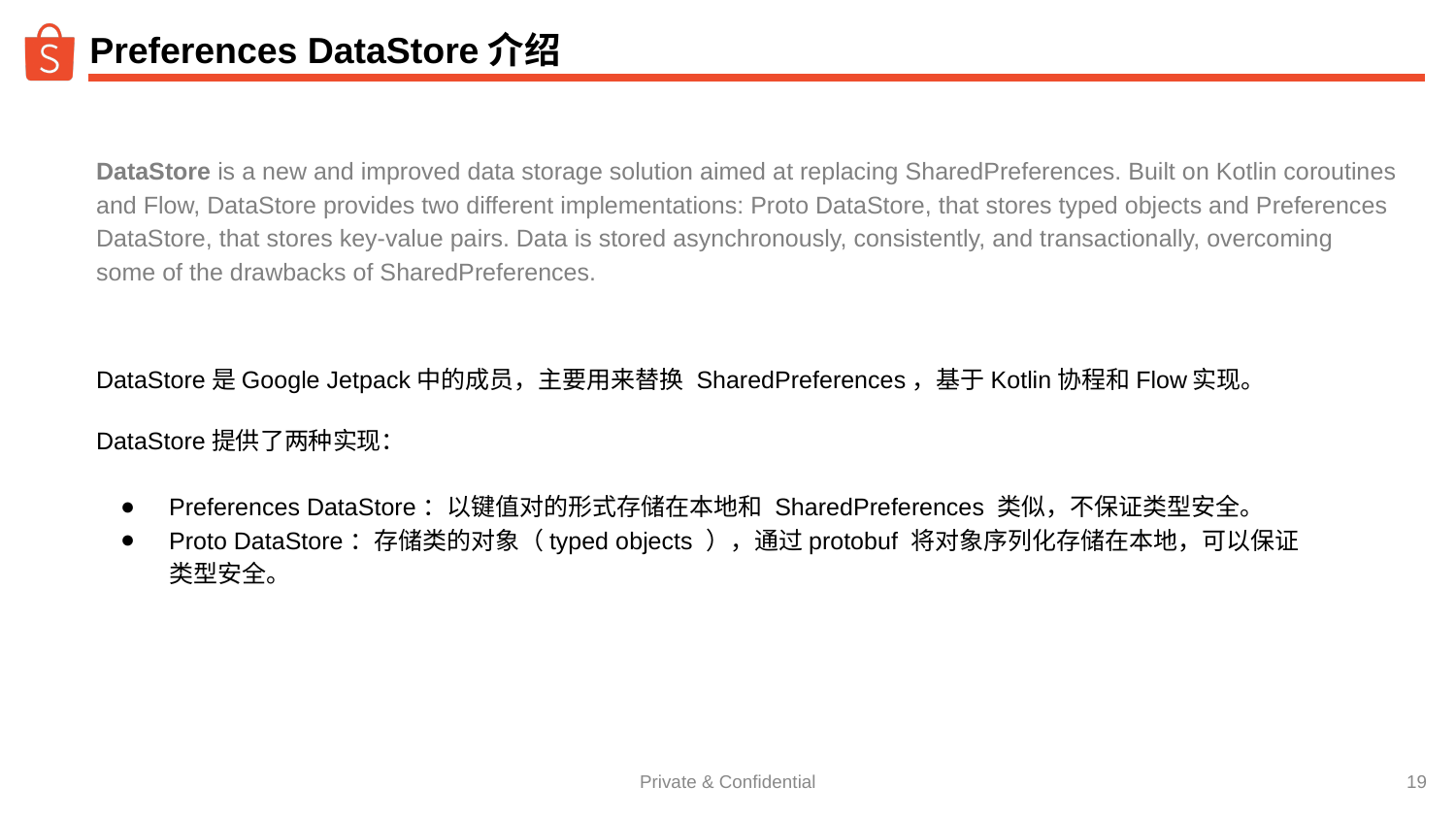

# Preferences DataStore介绍
DataStore is a new and improved data storage solution aimed at replacing SharedPreferences. Built on Kotlin coroutines and Flow, DataStore provides two different implementations: Proto DataStore, that stores typed objects and Preferences DataStore, that stores key-value pairs. Data is stored asynchronously, consistently, and transactionally, overcoming some of the drawbacks of SharedPreferences.
DataStore是Google Jetpack中的成员，主要用来替换 SharedPreferences，基于Kotlin协程和Flow实现。
DataStore提供了两种实现：
Preferences DataStore：以键值对的形式存储在本地和 SharedPreferences 类似，不保证类型安全。
Proto DataStore：存储类的对象（typed objects ），通过protobuf 将对象序列化存储在本地，可以保证类型安全。
19